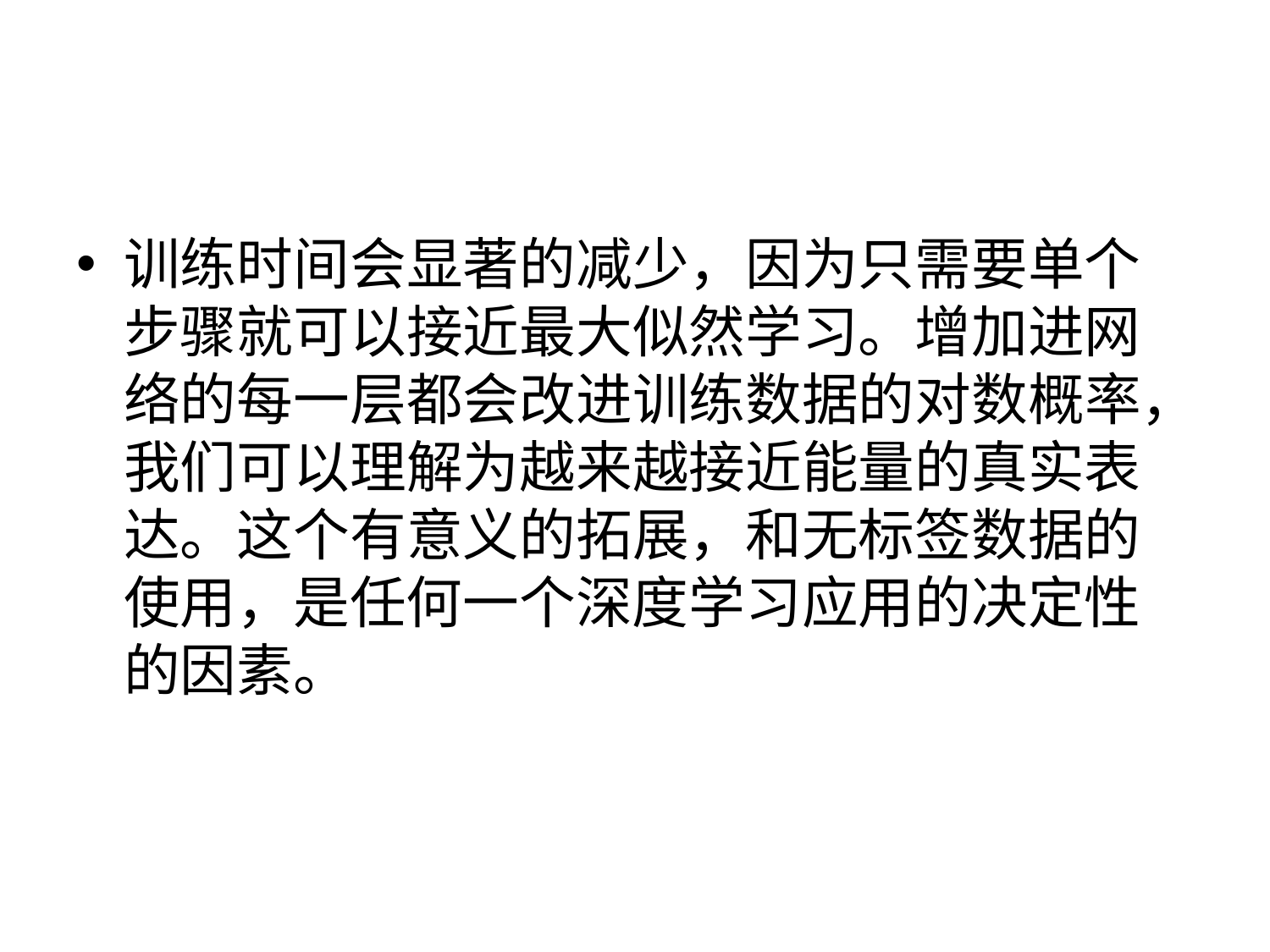

#
训练时间会显著的减少，因为只需要单个步骤就可以接近最大似然学习。增加进网络的每一层都会改进训练数据的对数概率，我们可以理解为越来越接近能量的真实表达。这个有意义的拓展，和无标签数据的使用，是任何一个深度学习应用的决定性的因素。